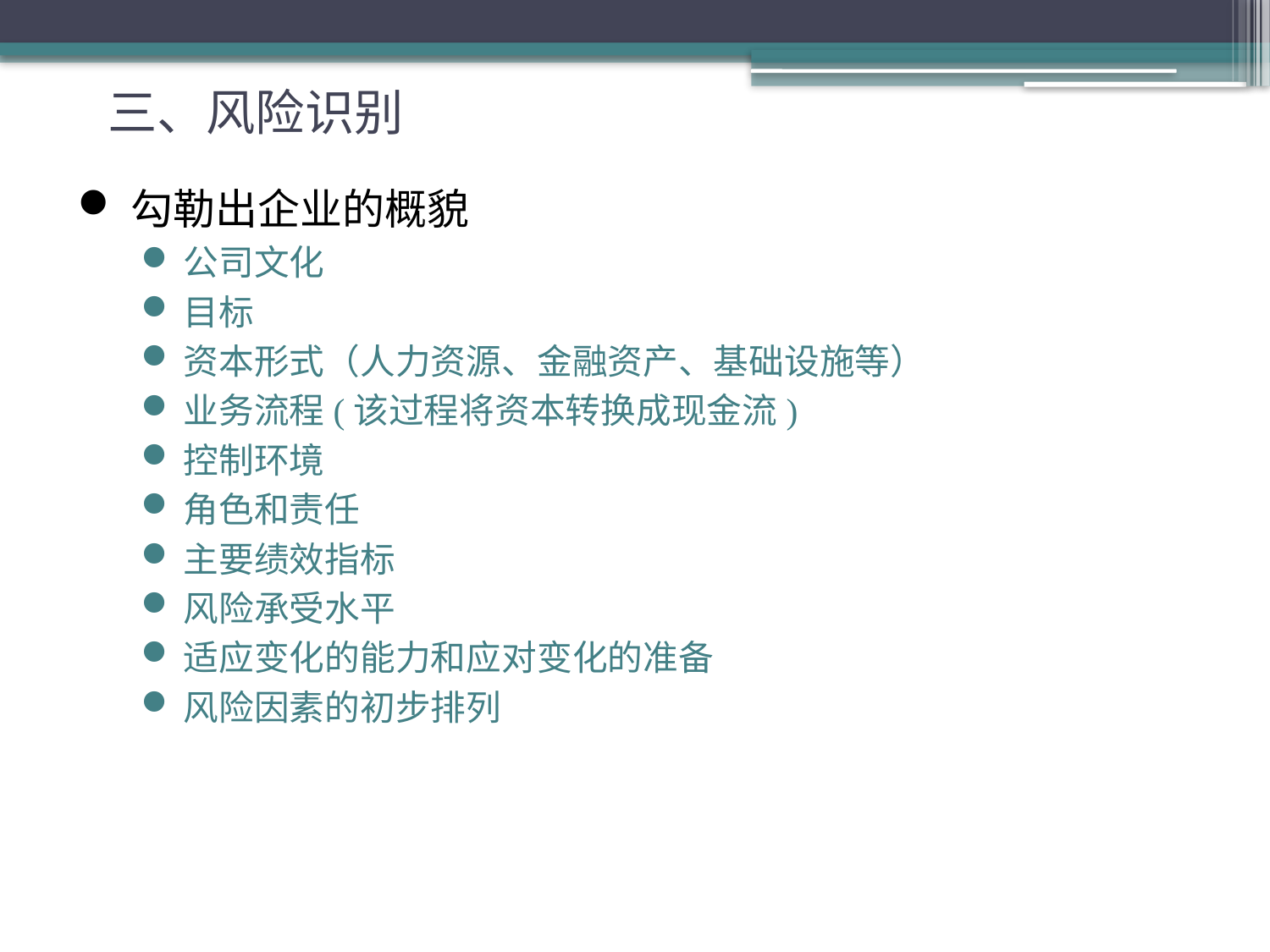

# 三、风险识别
勾勒出企业的概貌
公司文化
目标
资本形式（人力资源、金融资产、基础设施等）
业务流程(该过程将资本转换成现金流)
控制环境
角色和责任
主要绩效指标
风险承受水平
适应变化的能力和应对变化的准备
风险因素的初步排列

14